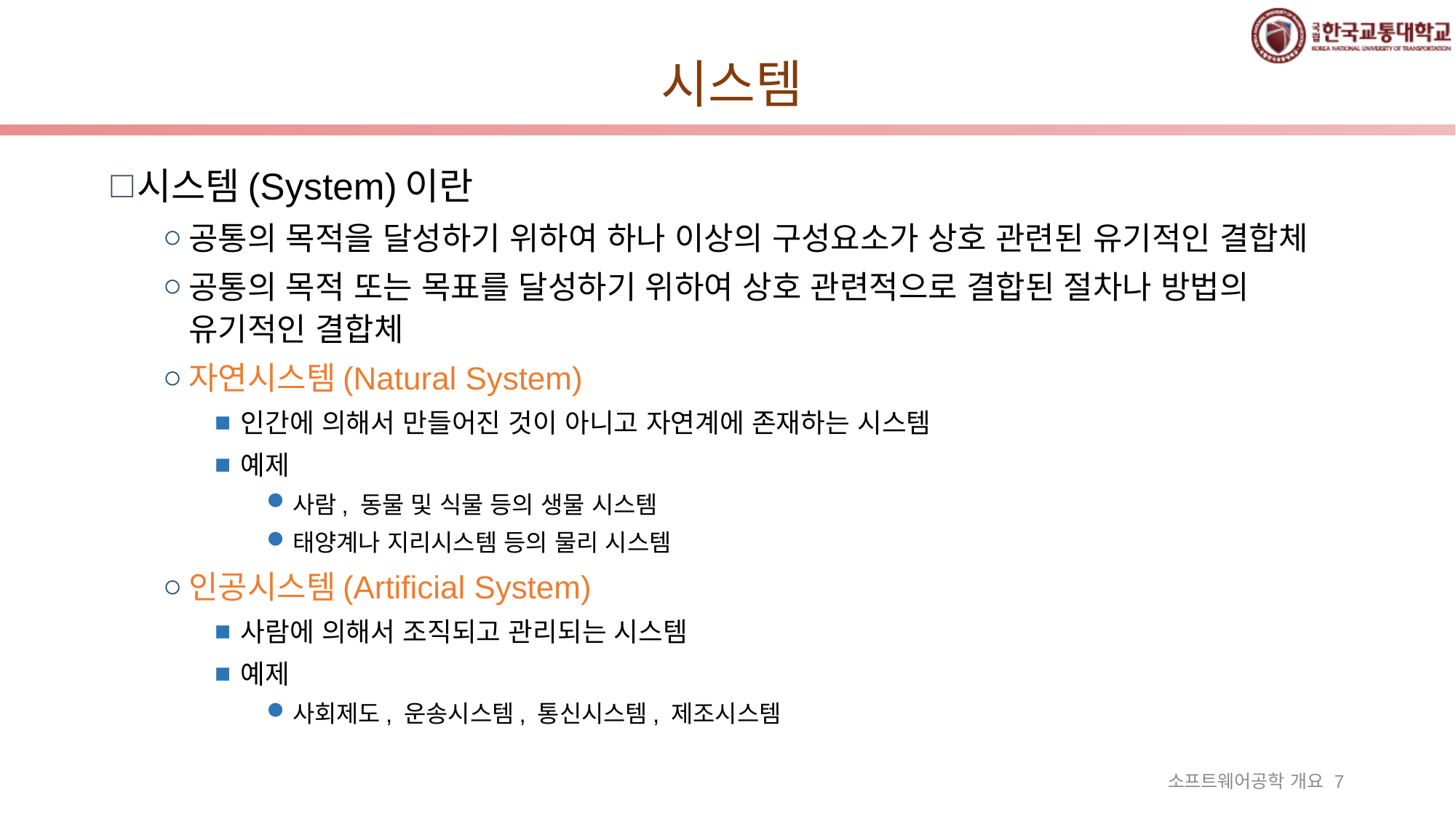

# 시스템
시스템(System)이란
공통의 목적을 달성하기 위하여 하나 이상의 구성요소가 상호 관련된 유기적인 결합체
공통의 목적 또는 목표를 달성하기 위하여 상호 관련적으로 결합된 절차나 방법의 유기적인 결합체
자연시스템(Natural System)
인간에 의해서 만들어진 것이 아니고 자연계에 존재하는 시스템
예제
사람, 동물 및 식물 등의 생물 시스템
태양계나 지리시스템 등의 물리 시스템
인공시스템(Artificial System)
사람에 의해서 조직되고 관리되는 시스템
예제
사회제도, 운송시스템, 통신시스템, 제조시스템
소프트웨어공학 개요 7